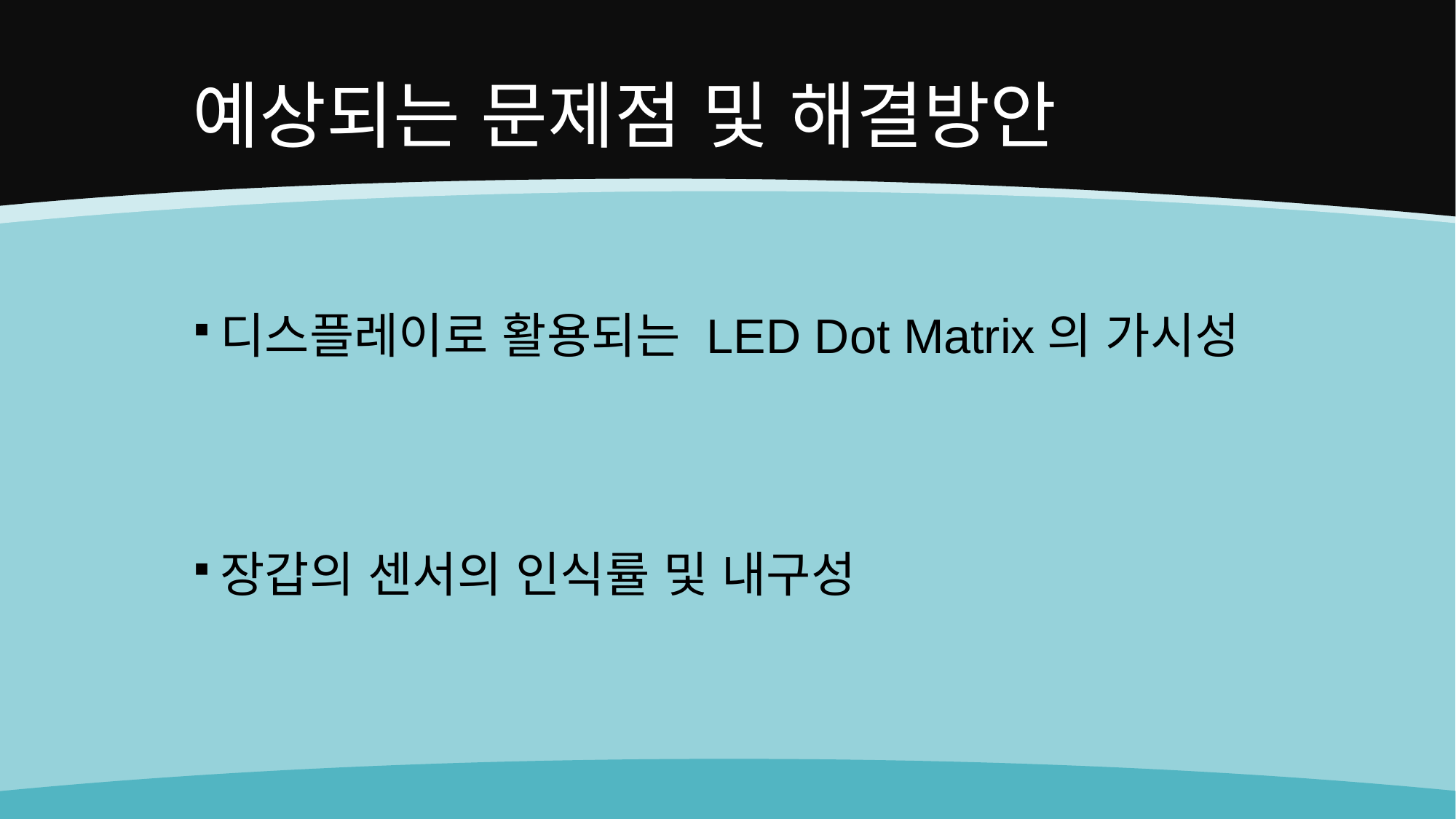

# 예상되는 문제점 및 해결방안

디스플레이로 활용되는 LED Dot Matrix의 가시성

장갑의 센서의 인식률 및 내구성